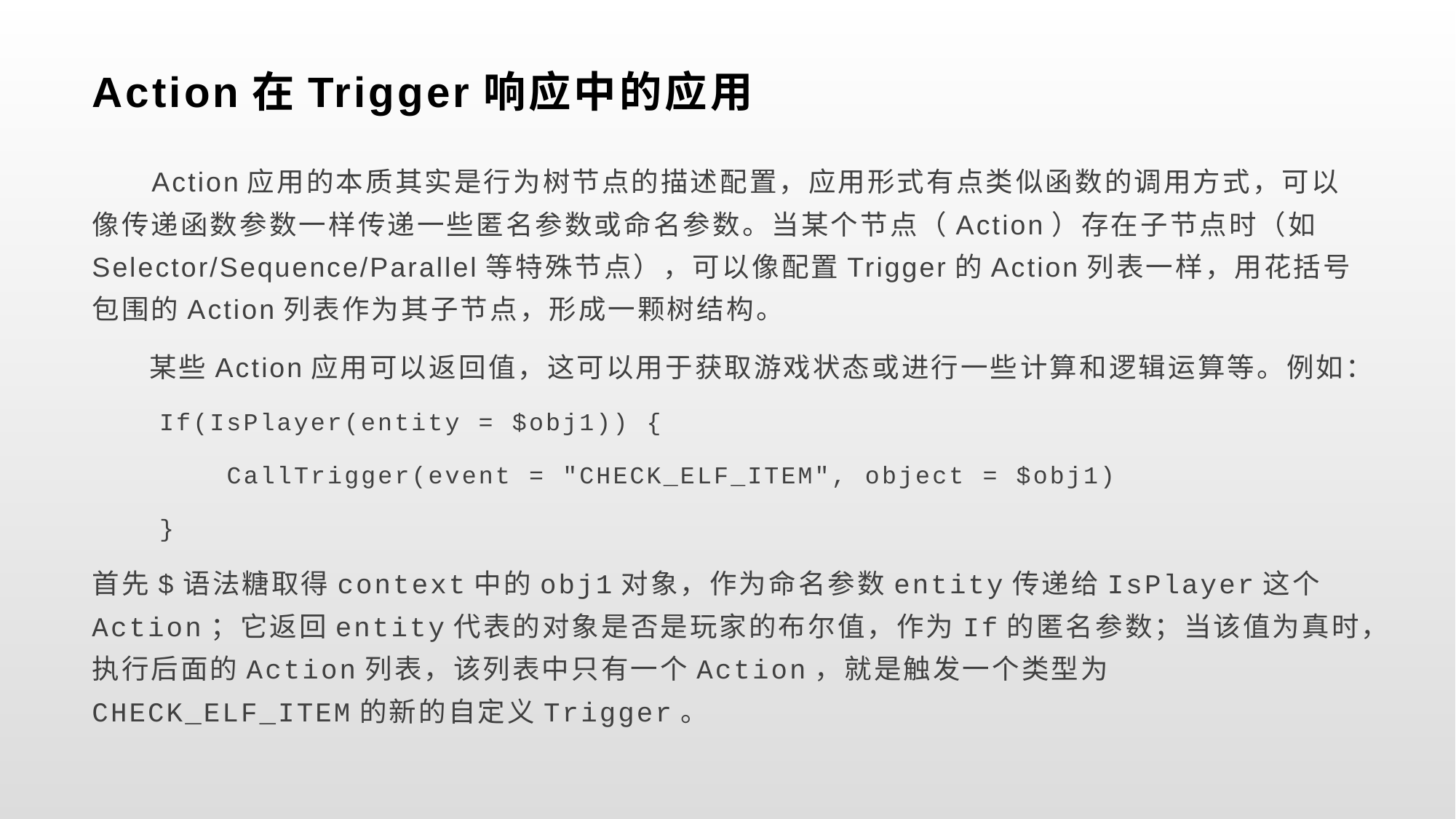

# Action在Trigger响应中的应用
      Action应用的本质其实是行为树节点的描述配置，应用形式有点类似函数的调用方式，可以像传递函数参数一样传递一些匿名参数或命名参数。当某个节点（Action）存在子节点时（如Selector/Sequence/Parallel等特殊节点），可以像配置Trigger的Action列表一样，用花括号包围的Action列表作为其子节点，形成一颗树结构。
      某些Action应用可以返回值，这可以用于获取游戏状态或进行一些计算和逻辑运算等。例如：
    If(IsPlayer(entity = $obj1)) {
        CallTrigger(event = "CHECK_ELF_ITEM", object = $obj1)
    }
首先$语法糖取得context中的obj1对象，作为命名参数entity传递给IsPlayer这个Action；它返回entity代表的对象是否是玩家的布尔值，作为If的匿名参数；当该值为真时，执行后面的Action列表，该列表中只有一个Action，就是触发一个类型为CHECK_ELF_ITEM的新的自定义Trigger。